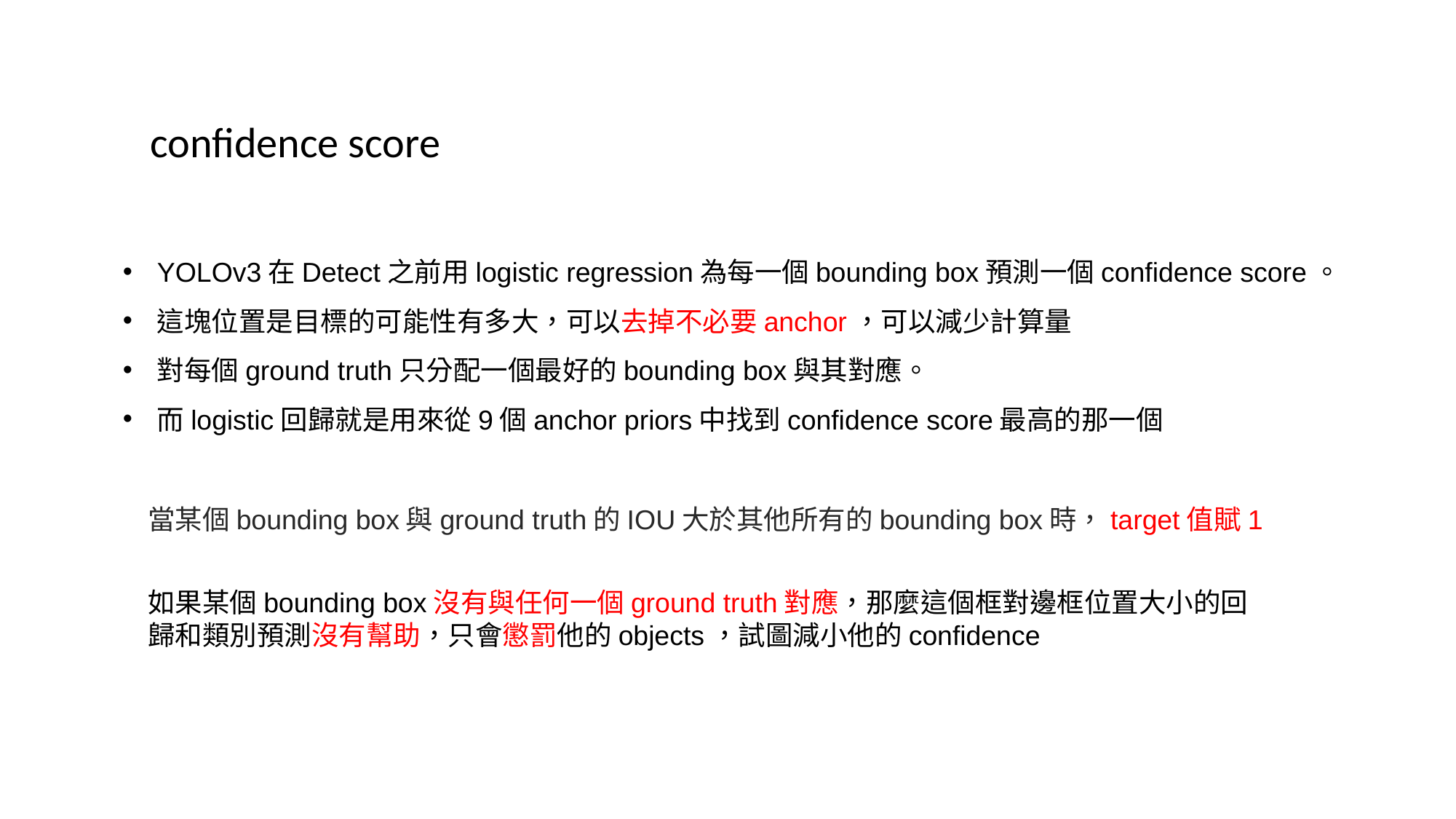

confidence score
YOLOv3在Detect之前用logistic regression為每一個bounding box預測一個confidence score。
這塊位置是目標的可能性有多大，可以去掉不必要anchor，可以減少計算量
對每個ground truth只分配一個最好的bounding box與其對應。
而logistic回歸就是用來從9個anchor priors中找到confidence score最高的那一個
當某個bounding box與ground truth的IOU大於其他所有的bounding box時，target值賦1
如果某個bounding box沒有與任何一個ground truth對應，那麼這個框對邊框位置大小的回歸和類別預測沒有幫助，只會懲罰他的objects，試圖減小他的confidence